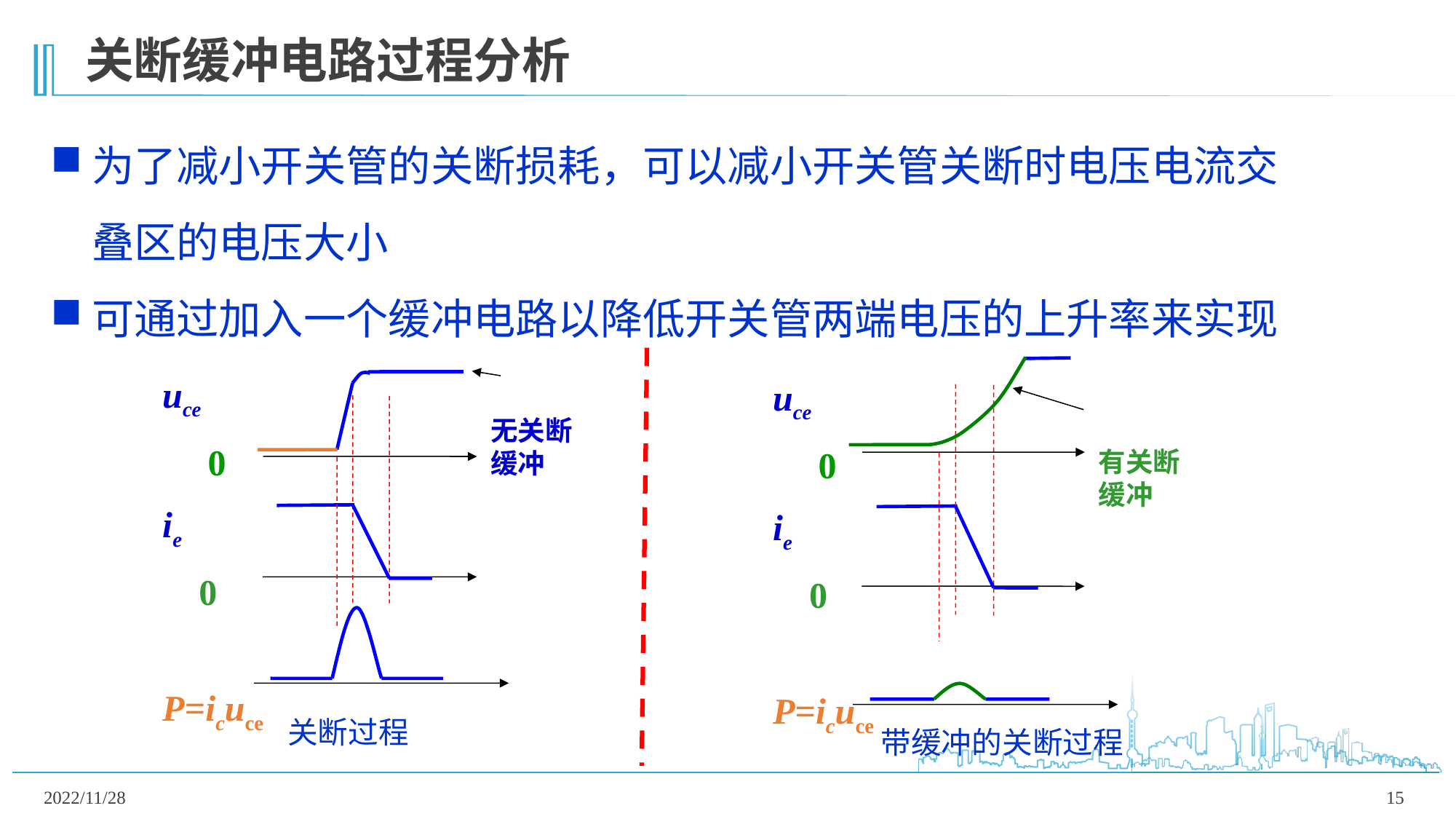

关断缓冲电路过程分析
为了减小开关管的关断损耗，可以减小开关管关断时电压电流交叠区的电压大小
可通过加入一个缓冲电路以降低开关管两端电压的上升率来实现

有关断缓冲

uce
     0
ie
    0

P=icuce

无关断缓冲

uce
     0
ie
    0

P=icuce

关断过程
带缓冲的关断过程